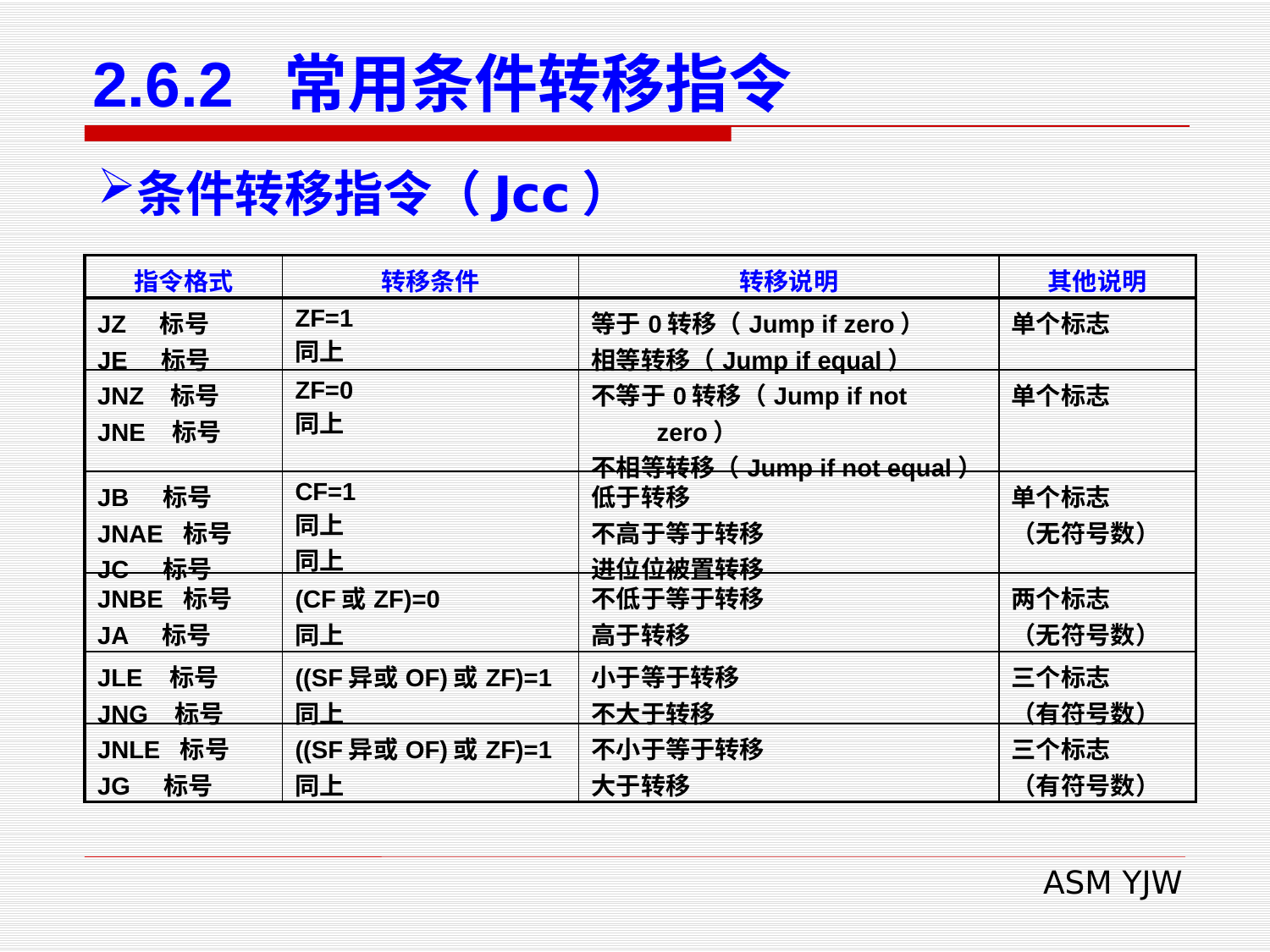

# 2.6.2  常用条件转移指令
条件转移指令（Jcc）
| 指令格式 | 转移条件 | 转移说明 | 其他说明 |
| --- | --- | --- | --- |
| JZ 标号 JE 标号 | ZF=1 同上 | 等于0转移（Jump if zero） 相等转移（Jump if equal） | 单个标志 |
| JNZ 标号 JNE 标号 | ZF=0 同上 | 不等于0转移（Jump if not zero） 不相等转移（Jump if not equal） | 单个标志 |
| JB 标号 JNAE 标号 JC 标号 | CF=1 同上 同上 | 低于转移 不高于等于转移 进位位被置转移 | 单个标志 （无符号数） |
| JNBE 标号 JA 标号 | (CF或ZF)=0 同上 | 不低于等于转移 高于转移 | 两个标志 （无符号数） |
| JLE 标号 JNG 标号 | ((SF异或OF)或ZF)=1 同上 | 小于等于转移 不大于转移 | 三个标志 （有符号数） |
| JNLE 标号 JG 标号 | ((SF异或OF)或ZF)=1 同上 | 不小于等于转移 大于转移 | 三个标志 （有符号数） |